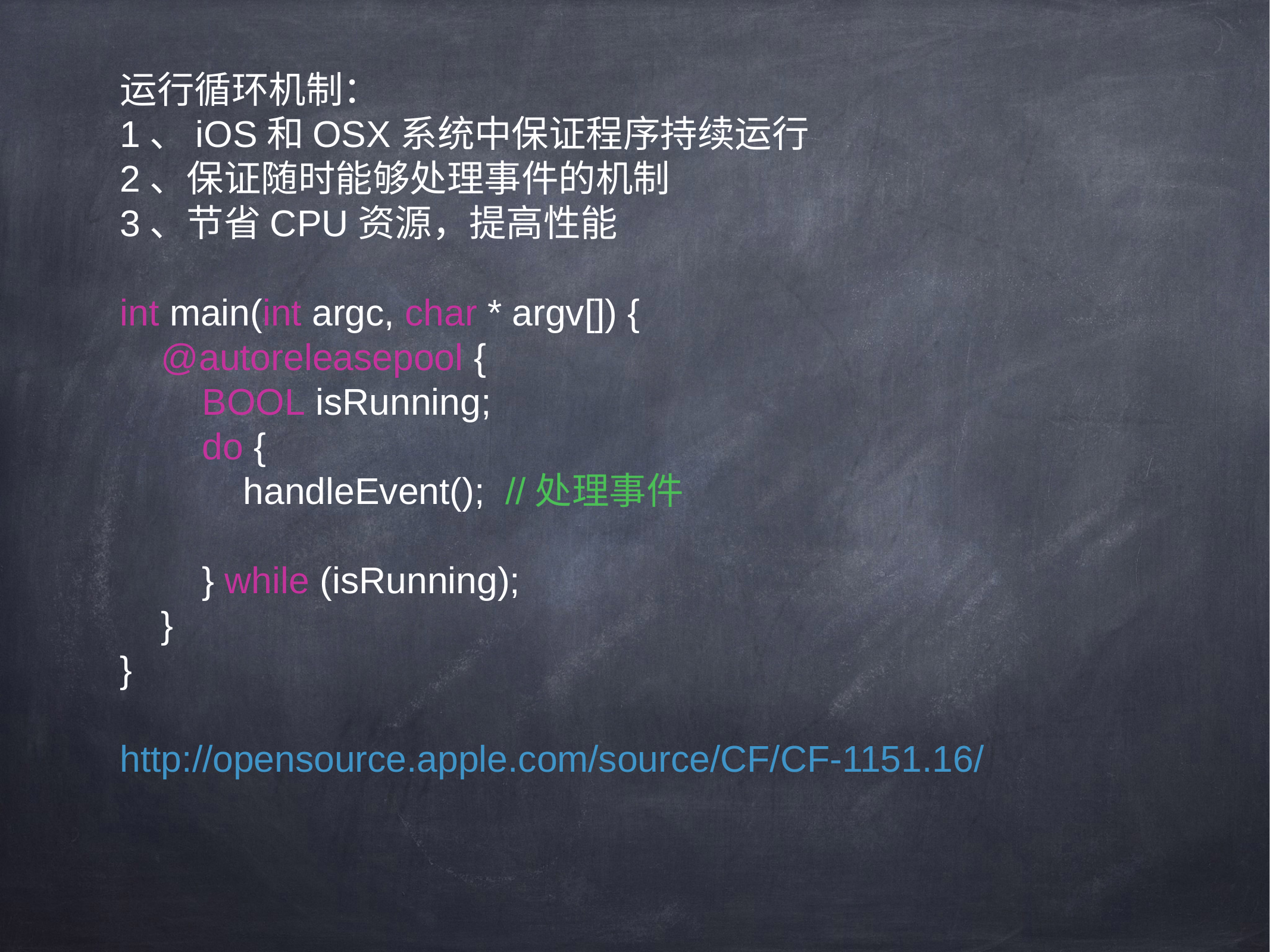

运行循环机制：
1、iOS和OSX系统中保证程序持续运行
2、保证随时能够处理事件的机制
3、节省CPU资源，提高性能

int main(int argc, char * argv[]) {
    @autoreleasepool {
        BOOL isRunning;
        do {
            handleEvent();  //处理事件

        } while (isRunning);
    }
}

http://opensource.apple.com/source/CF/CF-1151.16/